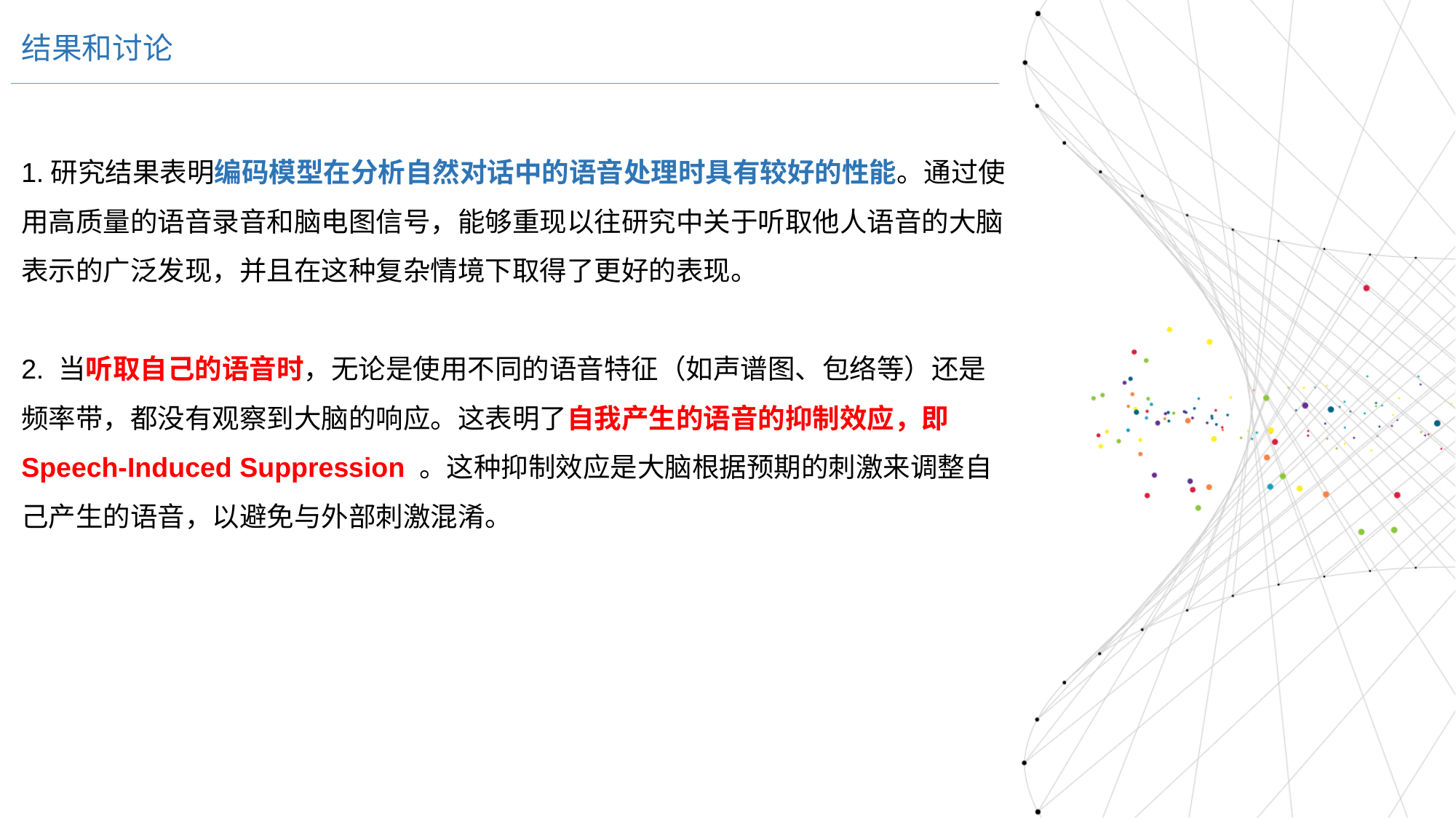

结果和讨论
1.研究结果表明编码模型在分析自然对话中的语音处理时具有较好的性能。通过使用高质量的语音录音和脑电图信号，能够重现以往研究中关于听取他人语音的大脑表示的广泛发现，并且在这种复杂情境下取得了更好的表现。

2. 当听取自己的语音时，无论是使用不同的语音特征（如声谱图、包络等）还是频率带，都没有观察到大脑的响应。这表明了自我产生的语音的抑制效应，即Speech-Induced Suppression 。这种抑制效应是大脑根据预期的刺激来调整自己产生的语音，以避免与外部刺激混淆。